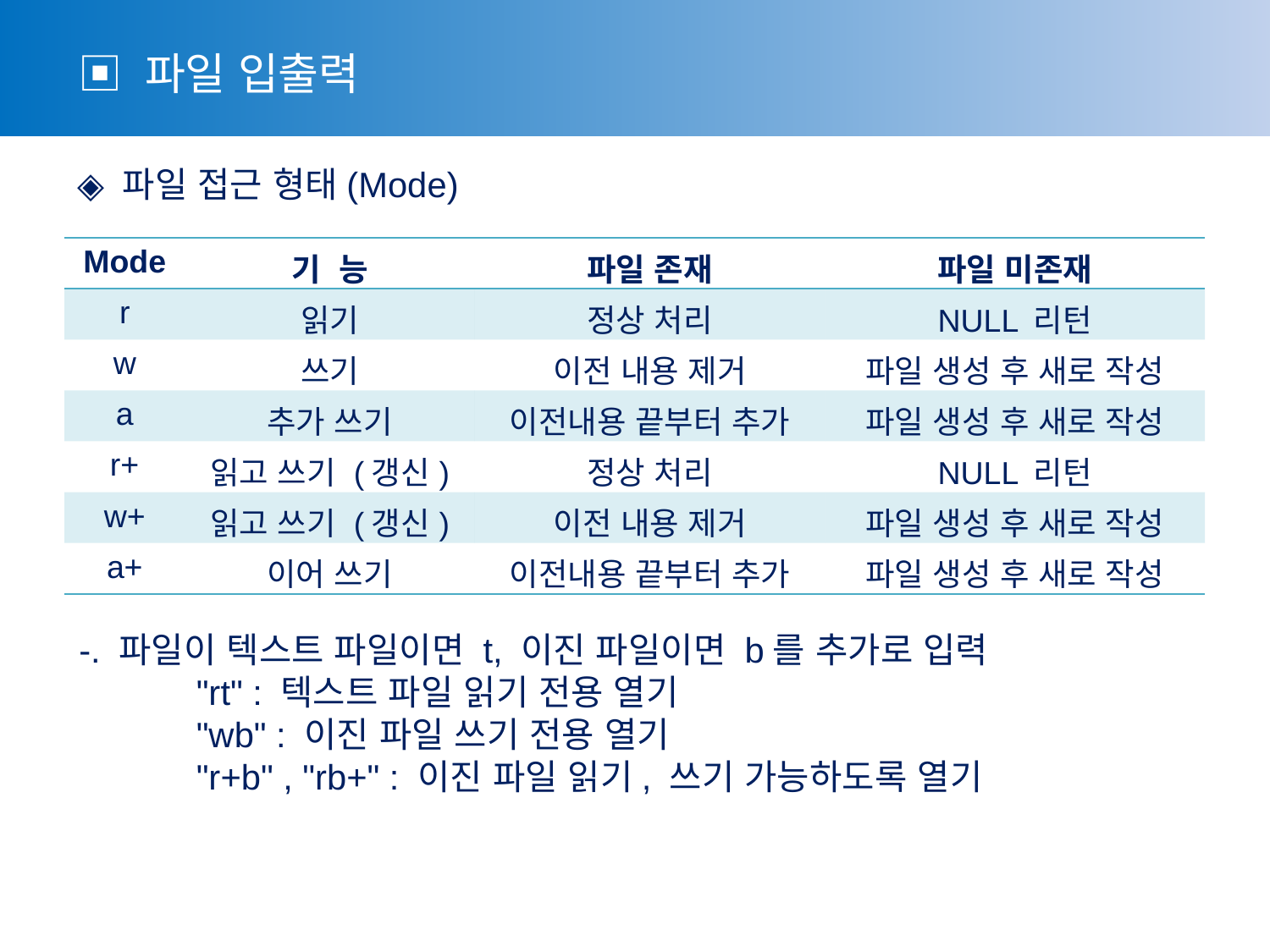

▣ 파일 입출력
 ◈ 파일 접근 형태(Mode)

 -. 파일이 텍스트 파일이면 t, 이진 파일이면 b를 추가로 입력
	"rt" : 텍스트 파일 읽기 전용 열기
	"wb" : 이진 파일 쓰기 전용 열기
	"r+b" , "rb+" : 이진 파일 읽기, 쓰기 가능하도록 열기
| Mode | 기 능 | 파일 존재 | 파일 미존재 |
| --- | --- | --- | --- |
| r | 읽기 | 정상 처리 | NULL 리턴 |
| w | 쓰기 | 이전 내용 제거 | 파일 생성 후 새로 작성 |
| a | 추가 쓰기 | 이전내용 끝부터 추가 | 파일 생성 후 새로 작성 |
| r+ | 읽고 쓰기 (갱신) | 정상 처리 | NULL 리턴 |
| w+ | 읽고 쓰기 (갱신) | 이전 내용 제거 | 파일 생성 후 새로 작성 |
| a+ | 이어 쓰기 | 이전내용 끝부터 추가 | 파일 생성 후 새로 작성 |